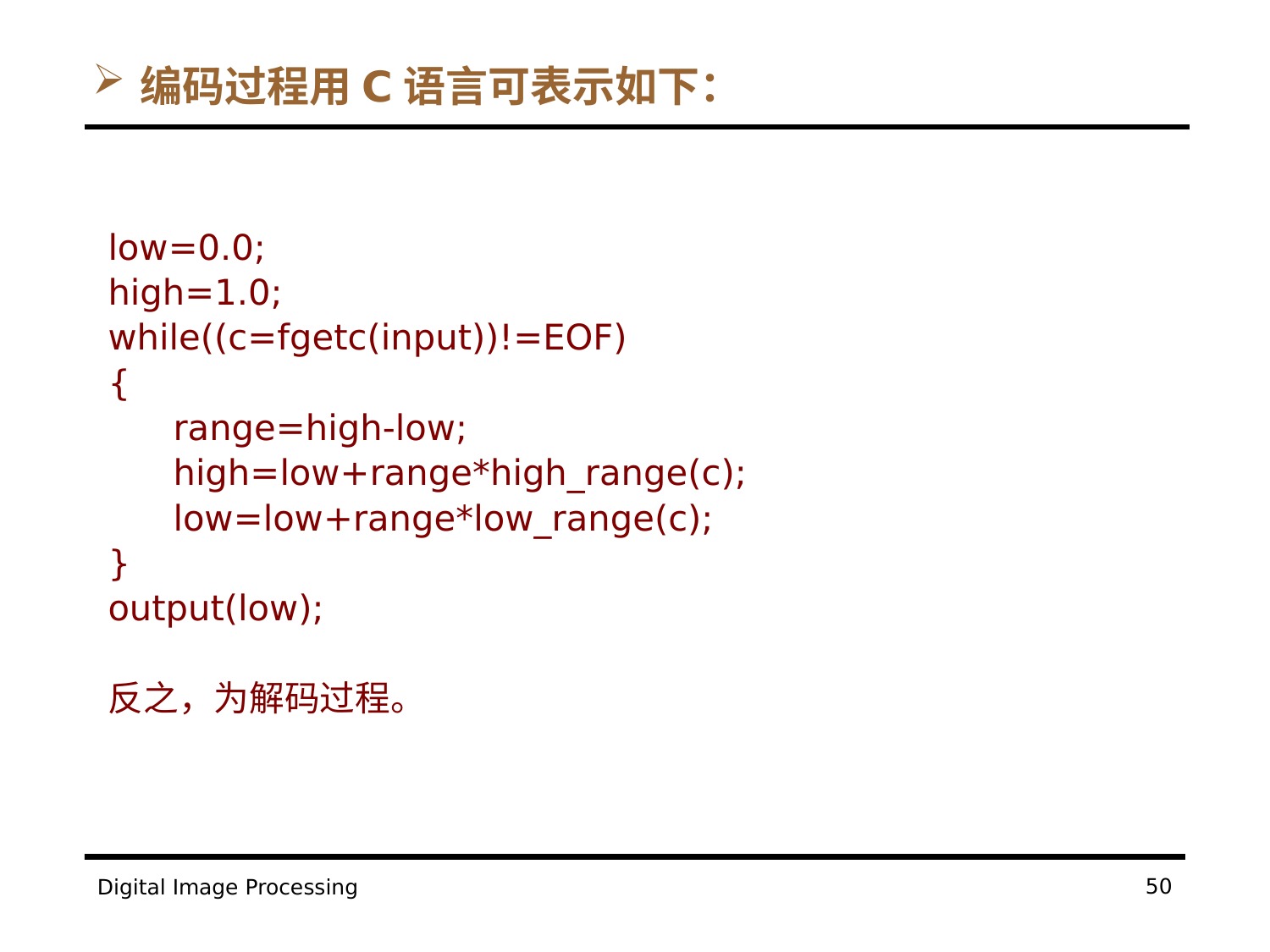

# 编码过程用C语言可表示如下：
low=0.0;
high=1.0;
while((c=fgetc(input))!=EOF)
{
	range=high-low;
	high=low+range*high_range(c);
	low=low+range*low_range(c);
}
output(low);

反之，为解码过程。

50
Digital Image Processing